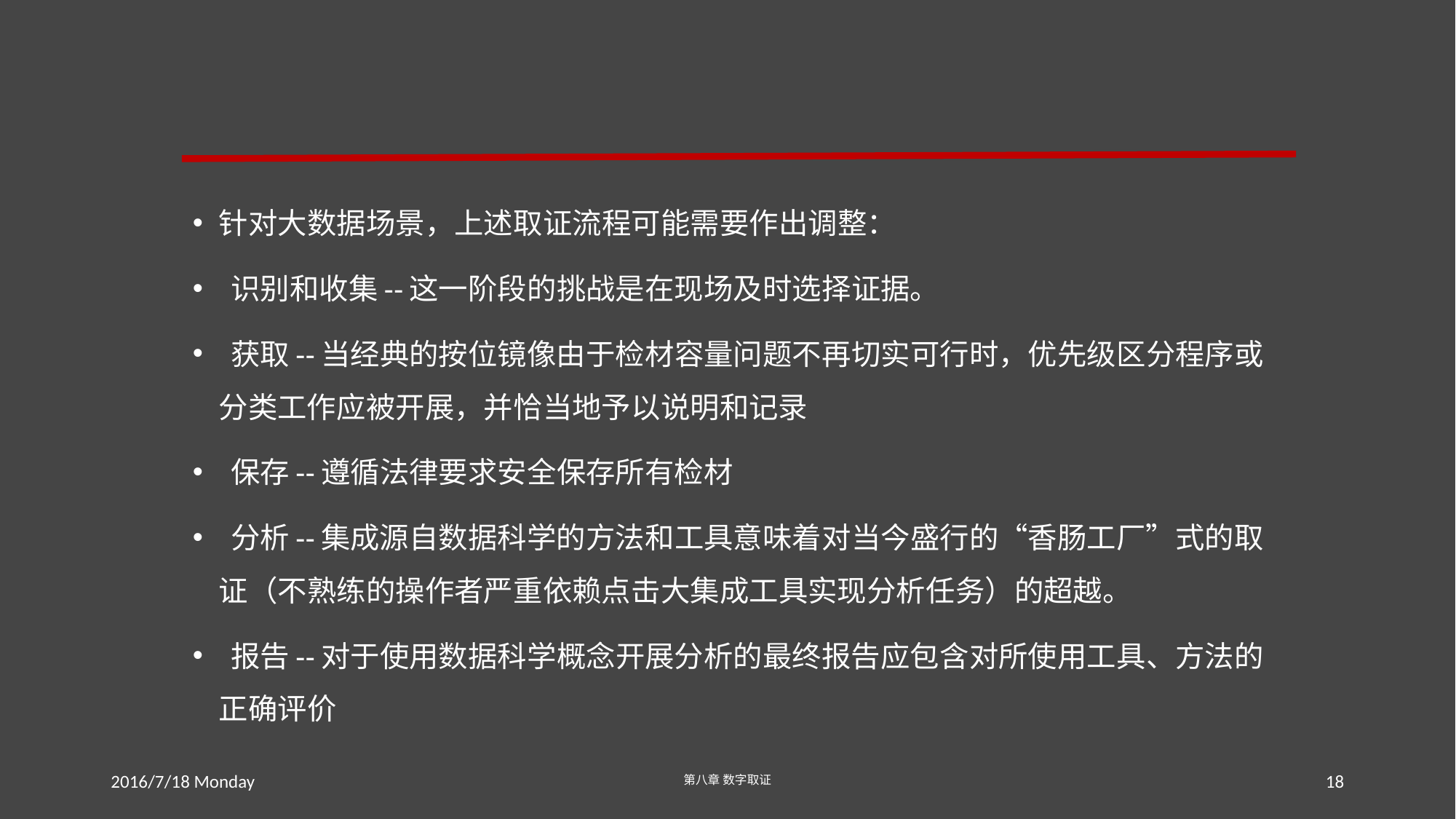

#
针对大数据场景，上述取证流程可能需要作出调整：
 识别和收集--这一阶段的挑战是在现场及时选择证据。
 获取--当经典的按位镜像由于检材容量问题不再切实可行时，优先级区分程序或分类工作应被开展，并恰当地予以说明和记录
 保存--遵循法律要求安全保存所有检材
 分析--集成源自数据科学的方法和工具意味着对当今盛行的“香肠工厂”式的取证（不熟练的操作者严重依赖点击大集成工具实现分析任务）的超越。
 报告--对于使用数据科学概念开展分析的最终报告应包含对所使用工具、方法的正确评价
2016/7/18 Monday
第八章 数字取证
18